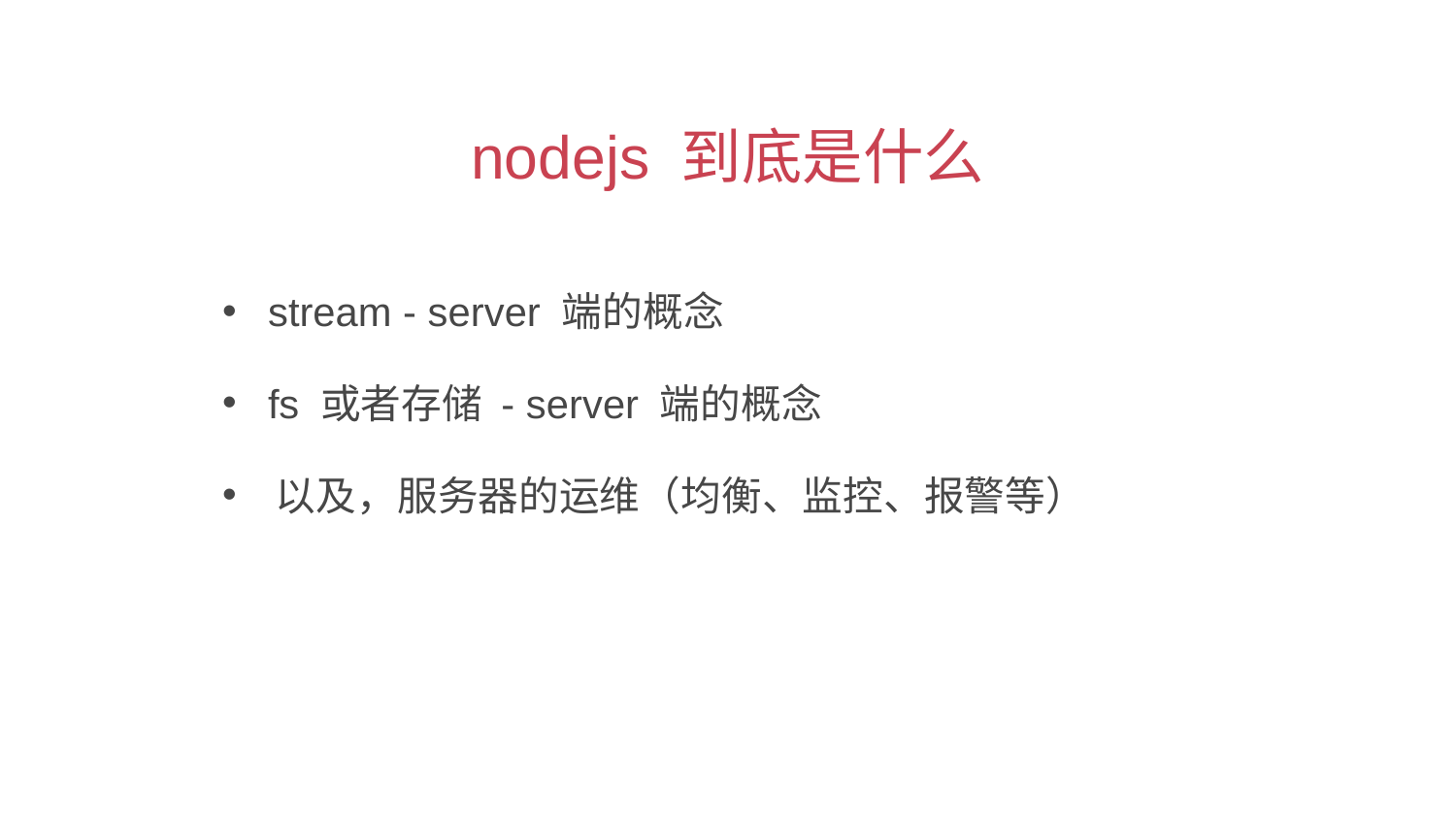

nodejs 到底是什么
 stream - server 端的概念
 fs 或者存储 - server 端的概念
 以及，服务器的运维（均衡、监控、报警等）